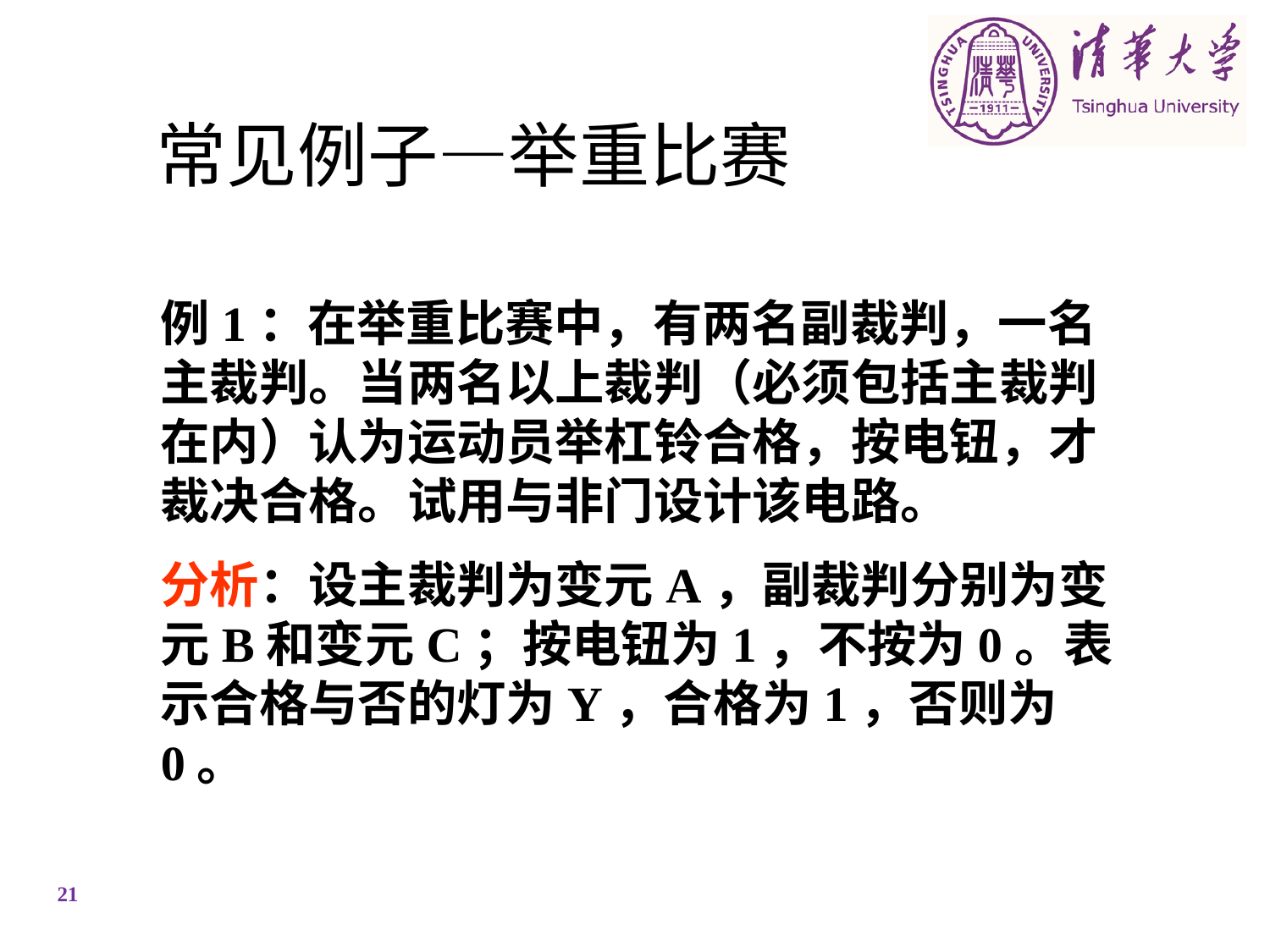

常见例子—举重比赛
例1：在举重比赛中，有两名副裁判，一名主裁判。当两名以上裁判（必须包括主裁判在内）认为运动员举杠铃合格，按电钮，才裁决合格。试用与非门设计该电路。
分析：设主裁判为变元A，副裁判分别为变元B和变元C；按电钮为1，不按为0。表示合格与否的灯为Y，合格为1，否则为0。